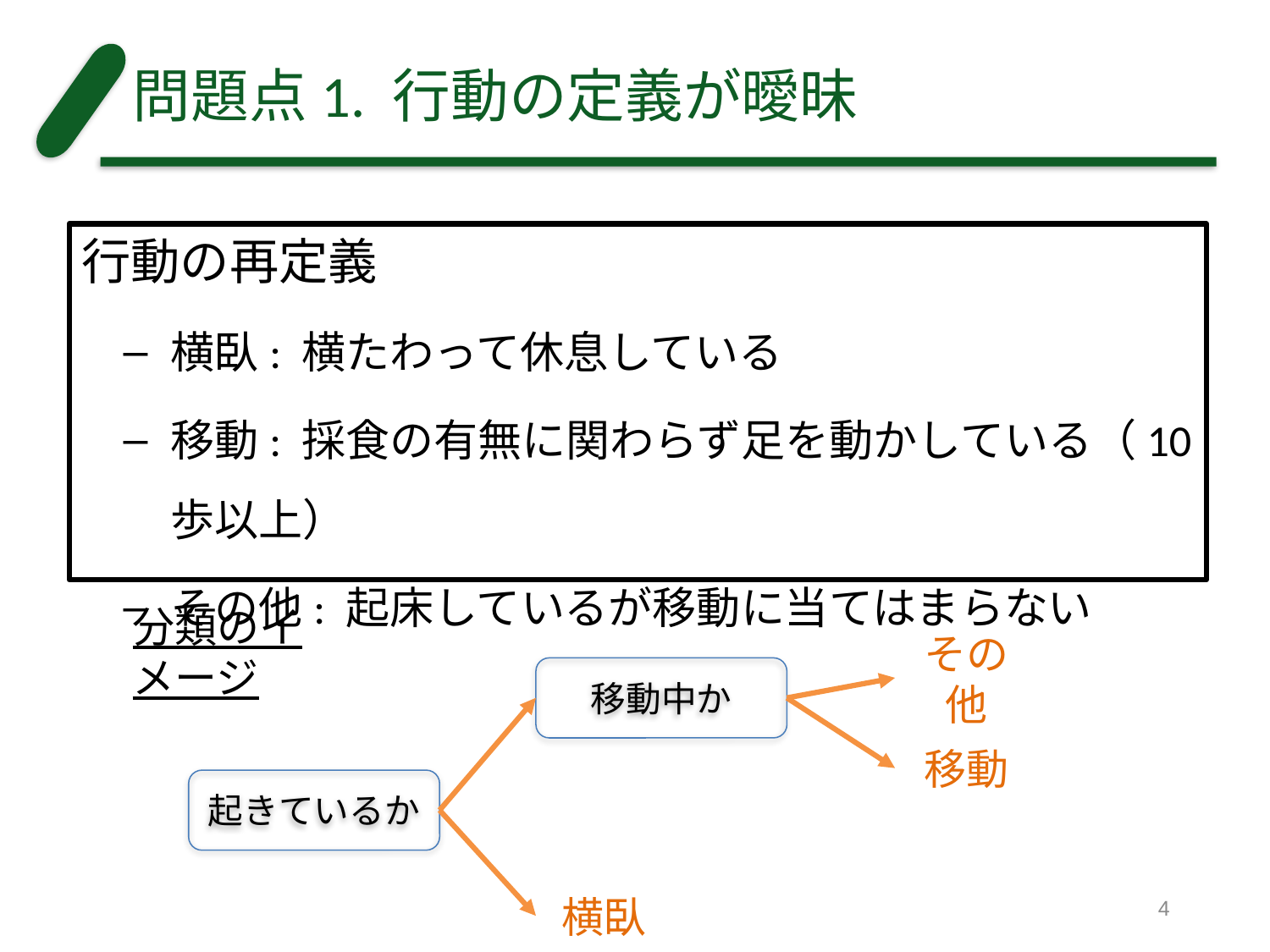

# 問題点1. 行動の定義が曖昧
行動の再定義
横臥: 横たわって休息している
移動: 採食の有無に関わらず足を動かしている（10歩以上）
その他: 起床しているが移動に当てはまらない
分類のイメージ
その他
移動中か
移動
起きているか
4
横臥